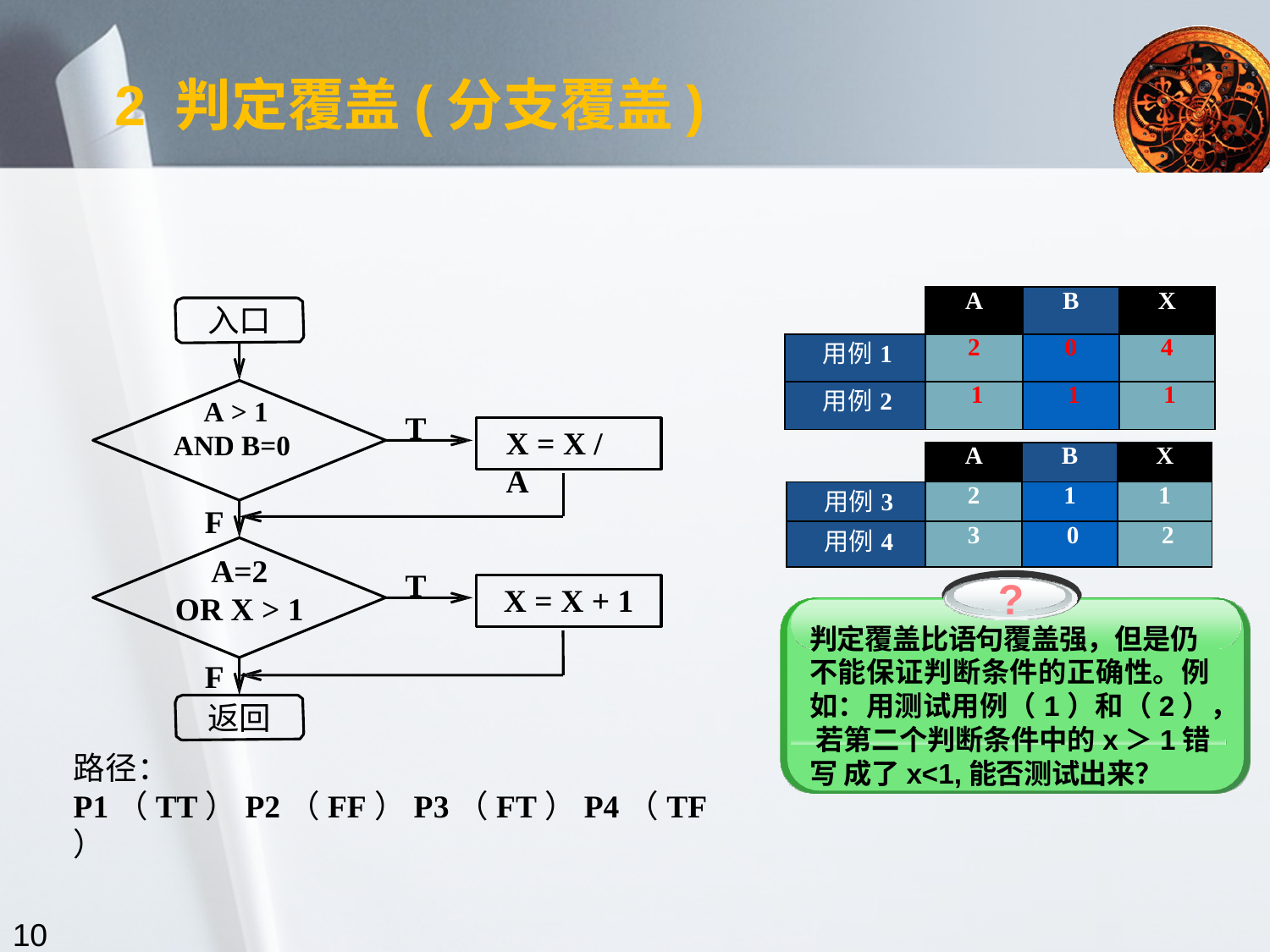

2 判定覆盖(分支覆盖)
|  | A | B | X |
| --- | --- | --- | --- |
| 用例1 | 2 | 0 | 4 |
| 用例2 | 1 | 1 | 1 |

入口

A > 1 AND B=0
T

X = X / A

|  | A | B | X |
| --- | --- | --- | --- |
| 用例3 | 2 | 1 | 1 |
| 用例4 | 3 | 0 | 2 |

F

A=2
OR X > 1

T

?
判定覆盖比语句覆盖强，但是仍
不能保证判断条件的正确性。例 如：用测试用例（1）和（2）， 若第二个判断条件中的x＞1错写 成了x<1,能否测试出来？

X = X + 1

F

返回

路径：P1（TT）P2（FF）P3（FT）P4（TF）
10